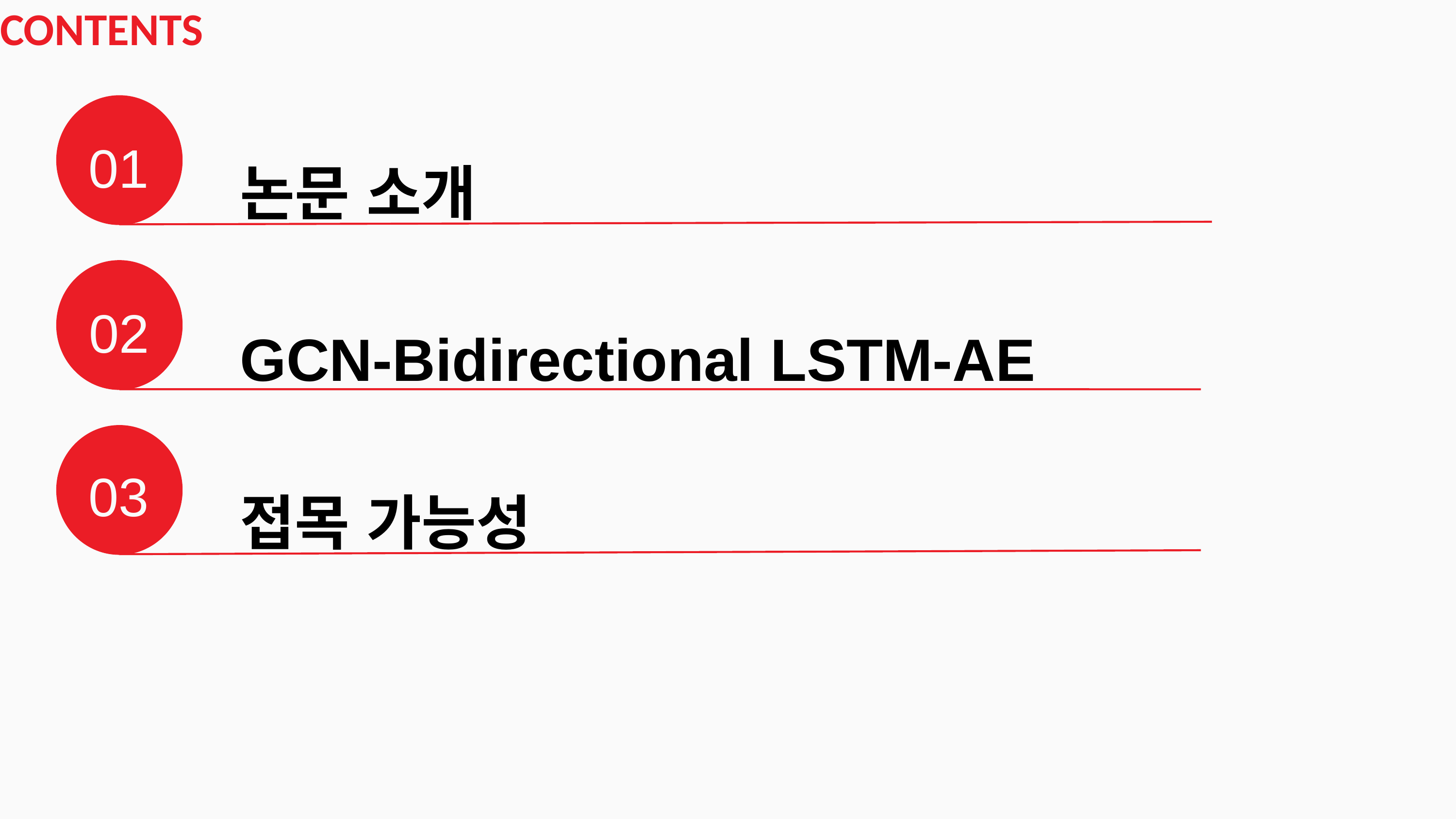

CONTENTS

논문 소개
01

GCN-Bidirectional LSTM-AE
02

접목 가능성
03

04